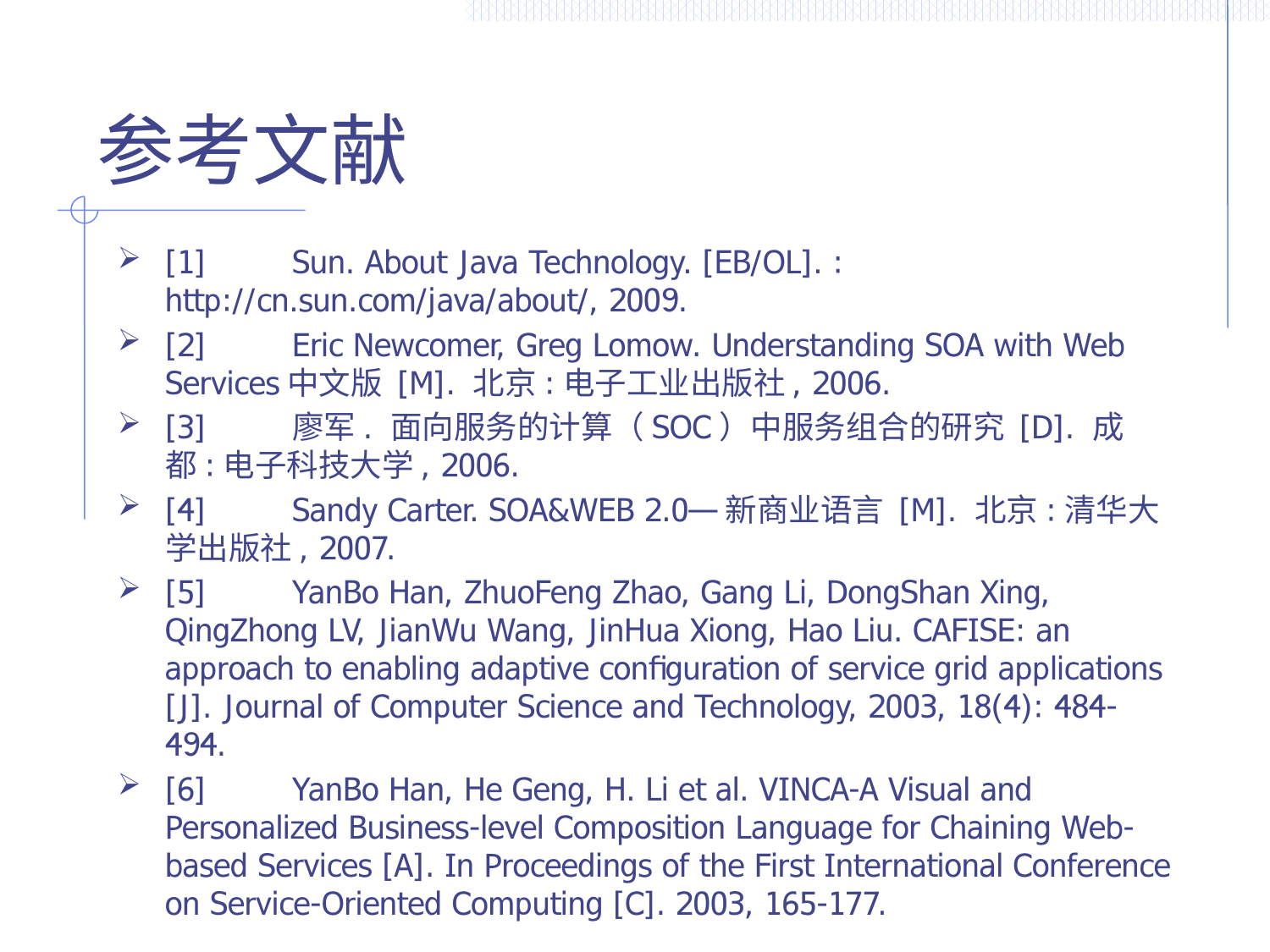

# 参考文献
[1]	Sun. About Java Technology. [EB/OL]. : http://cn.sun.com/java/about/, 2009.
[2]	Eric Newcomer, Greg Lomow. Understanding SOA with Web Services中文版 [M]. 北京:电子工业出版社, 2006.
[3]	廖军. 面向服务的计算（SOC）中服务组合的研究 [D]. 成都:电子科技大学, 2006.
[4]	Sandy Carter. SOA&WEB 2.0—新商业语言 [M]. 北京:清华大学出版社, 2007.
[5]	YanBo Han, ZhuoFeng Zhao, Gang Li, DongShan Xing, QingZhong LV, JianWu Wang, JinHua Xiong, Hao Liu. CAFISE: an approach to enabling adaptive configuration of service grid applications [J]. Journal of Computer Science and Technology, 2003, 18(4): 484-494.
[6]	YanBo Han, He Geng, H. Li et al. VINCA-A Visual and Personalized Business-level Composition Language for Chaining Web-based Services [A]. In Proceedings of the First International Conference on Service-Oriented Computing [C]. 2003, 165-177.